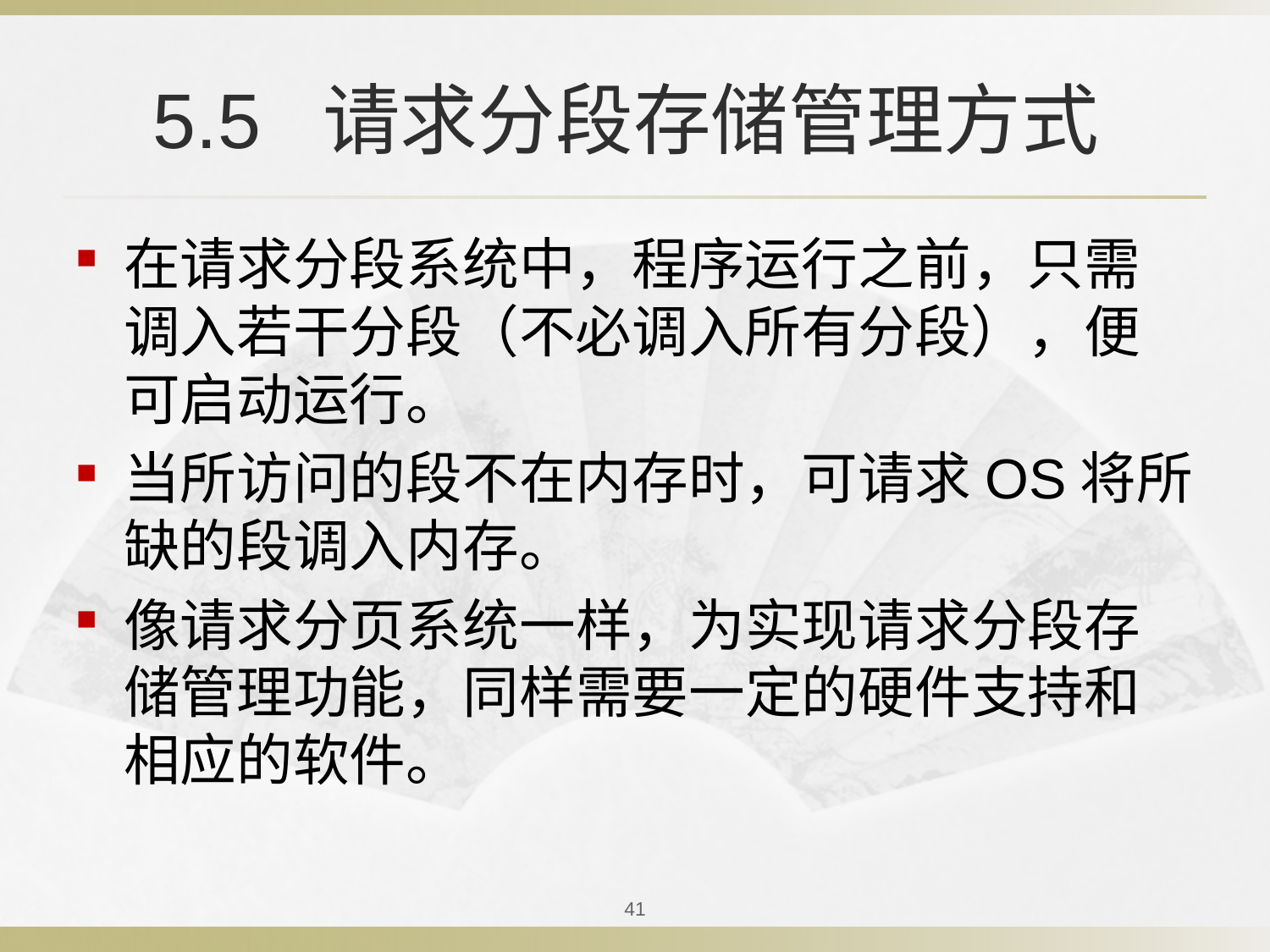

# 5.5  请求分段存储管理方式
在请求分段系统中，程序运行之前，只需调入若干分段（不必调入所有分段），便可启动运行。
当所访问的段不在内存时，可请求OS将所缺的段调入内存。
像请求分页系统一样，为实现请求分段存储管理功能，同样需要一定的硬件支持和相应的软件。
41